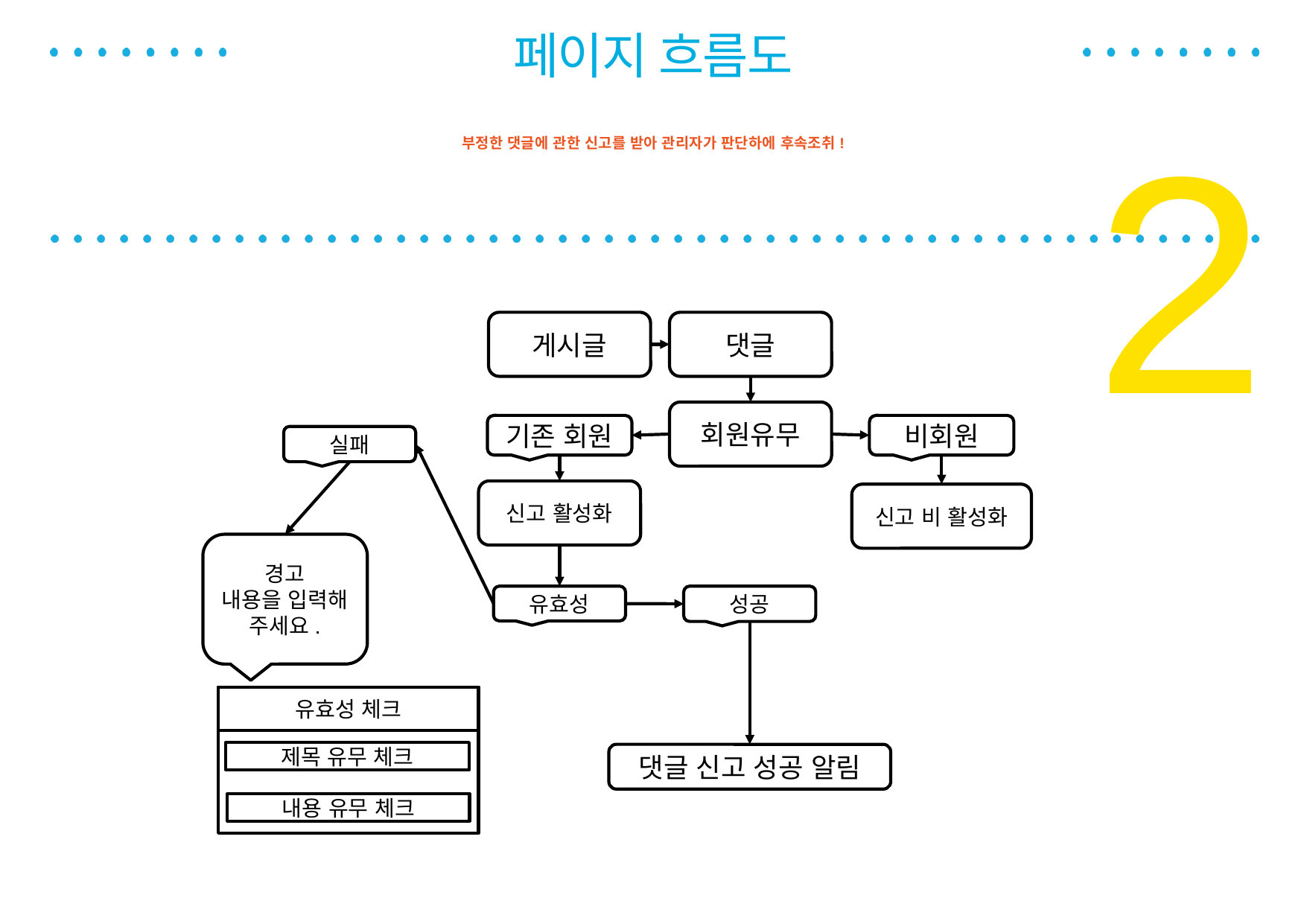

페이지 흐름도
부정한 댓글에 관한 신고를 받아 관리자가 판단하에 후속조취!
2
게시글
댓글
회원유무
기존 회원
비회원
신고 활성화
댓글 신고 성공 알림
실패
유효성
성공

유효성 체크
제목 유무 체크
내용 유무 체크
경고
내용을 입력해 주세요.
신고 비 활성화